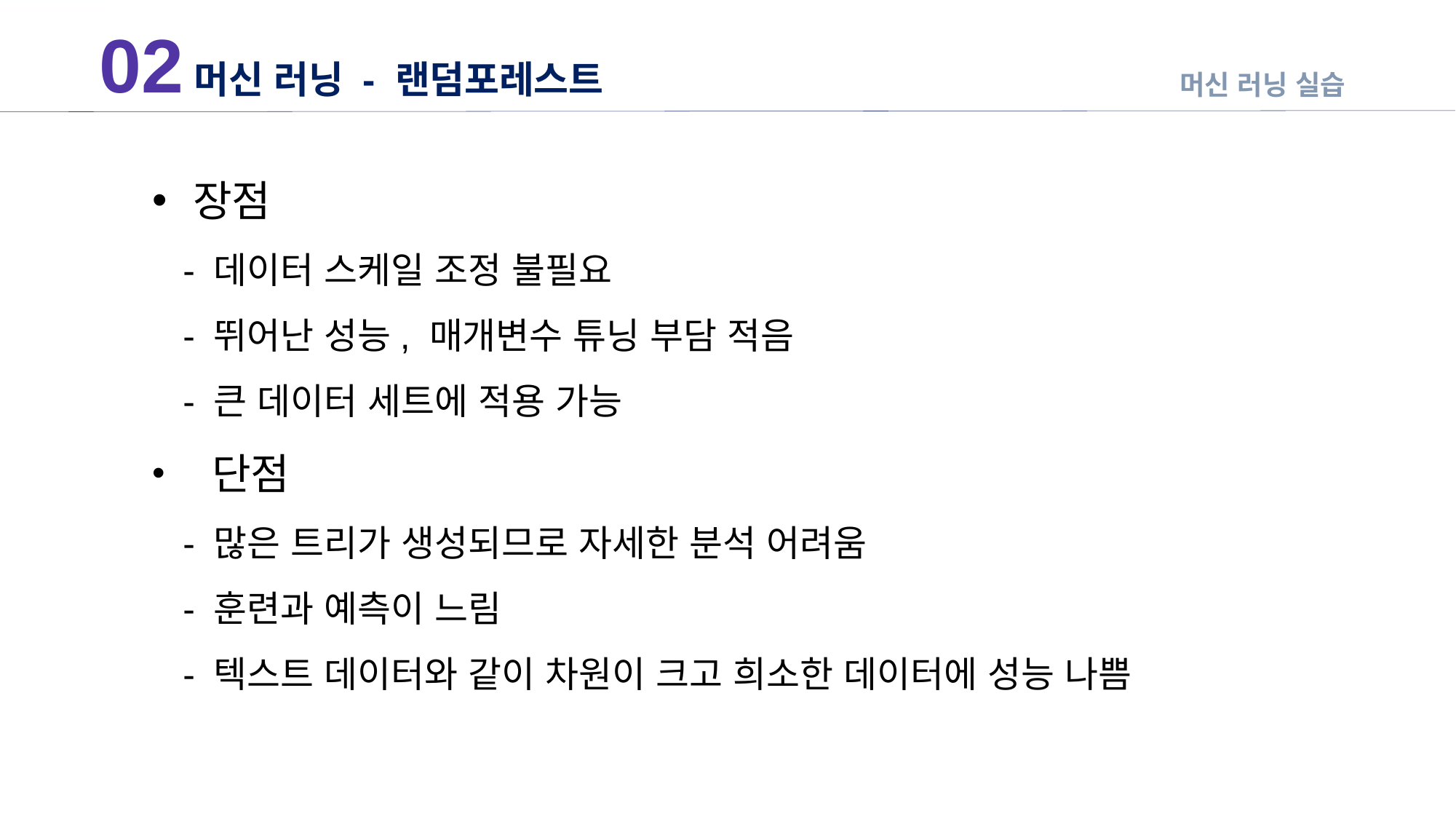

02
머신 러닝 - 랜덤포레스트
머신 러닝 실습

장점
   - 데이터 스케일 조정 불필요
   - 뛰어난 성능, 매개변수 튜닝 부담 적음
   - 큰 데이터 세트에 적용 가능
 단점
   - 많은 트리가 생성되므로 자세한 분석 어려움
   - 훈련과 예측이 느림
   - 텍스트 데이터와 같이 차원이 크고 희소한 데이터에 성능 나쁨